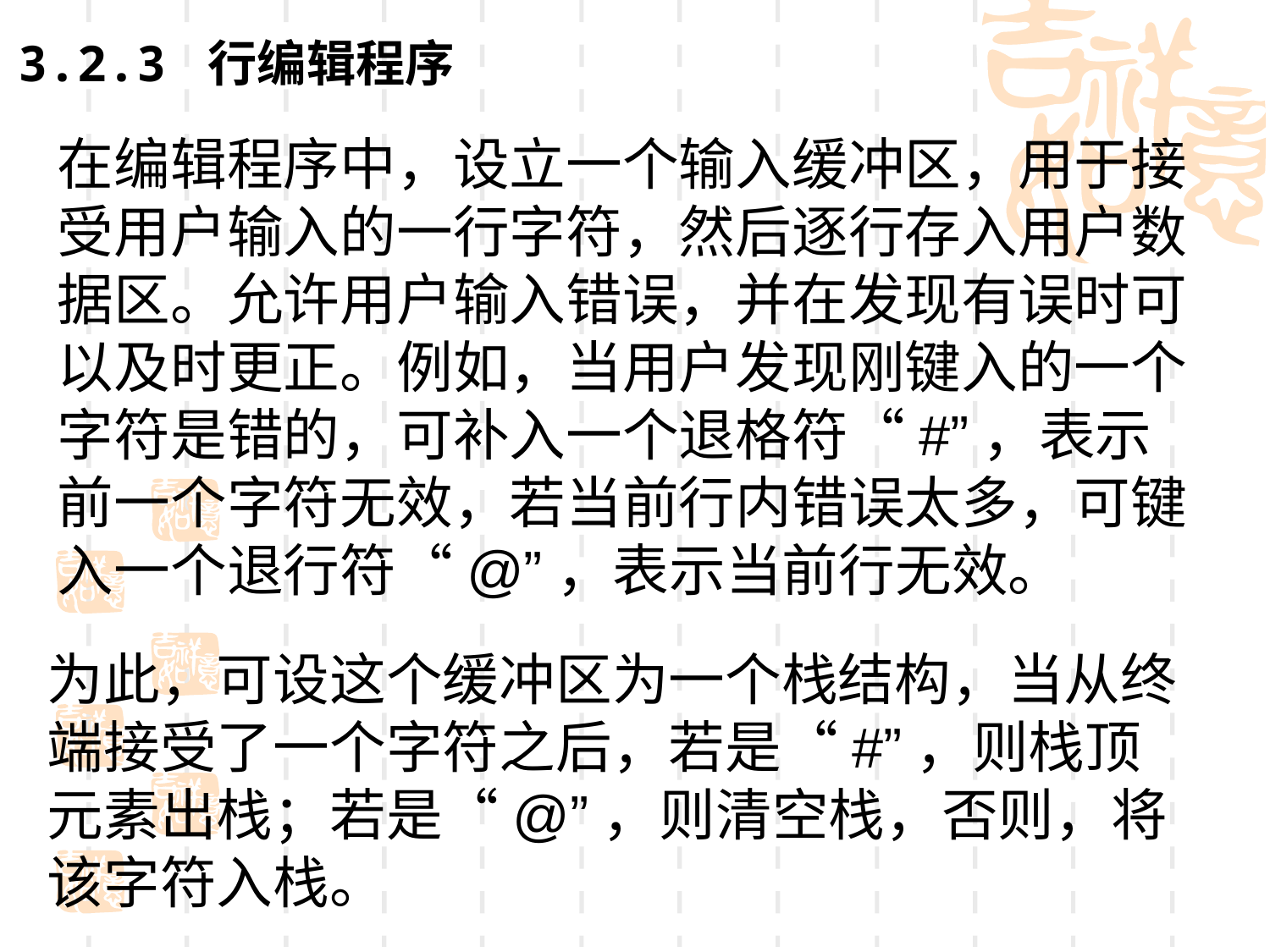

3.2.3 行编辑程序
在编辑程序中，设立一个输入缓冲区，用于接受用户输入的一行字符，然后逐行存入用户数据区。允许用户输入错误，并在发现有误时可以及时更正。例如，当用户发现刚键入的一个字符是错的，可补入一个退格符“#”，表示前一个字符无效，若当前行内错误太多，可键入一个退行符“@”，表示当前行无效。
为此，可设这个缓冲区为一个栈结构，当从终端接受了一个字符之后，若是“#”，则栈顶元素出栈；若是“@”，则清空栈，否则，将该字符入栈。